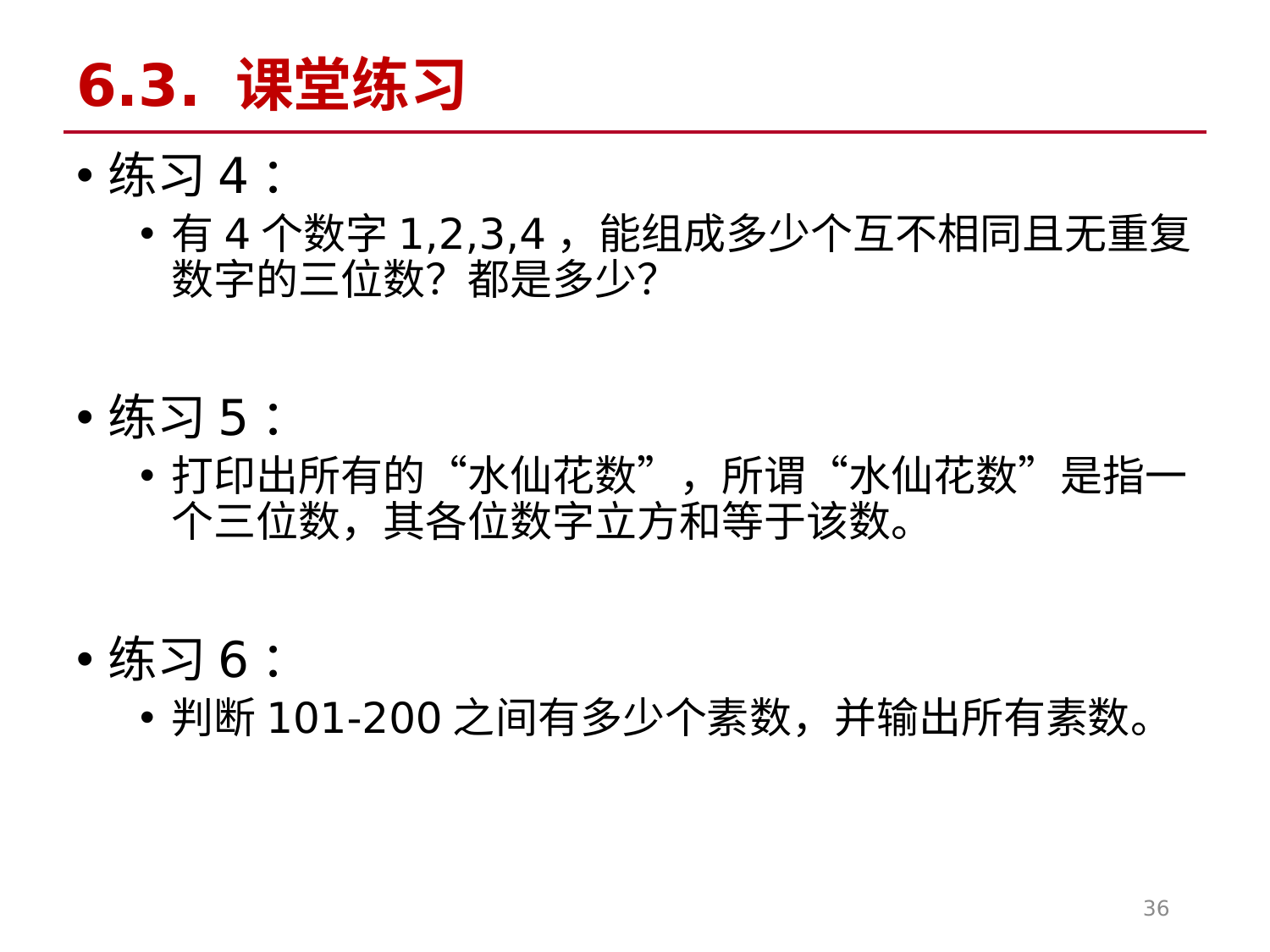

# 6.3. 课堂练习
练习4：
有4个数字1,2,3,4，能组成多少个互不相同且无重复数字的三位数？都是多少？

练习5：
打印出所有的“水仙花数”，所谓“水仙花数”是指一个三位数，其各位数字立方和等于该数。

练习6：
判断101-200之间有多少个素数，并输出所有素数。

36